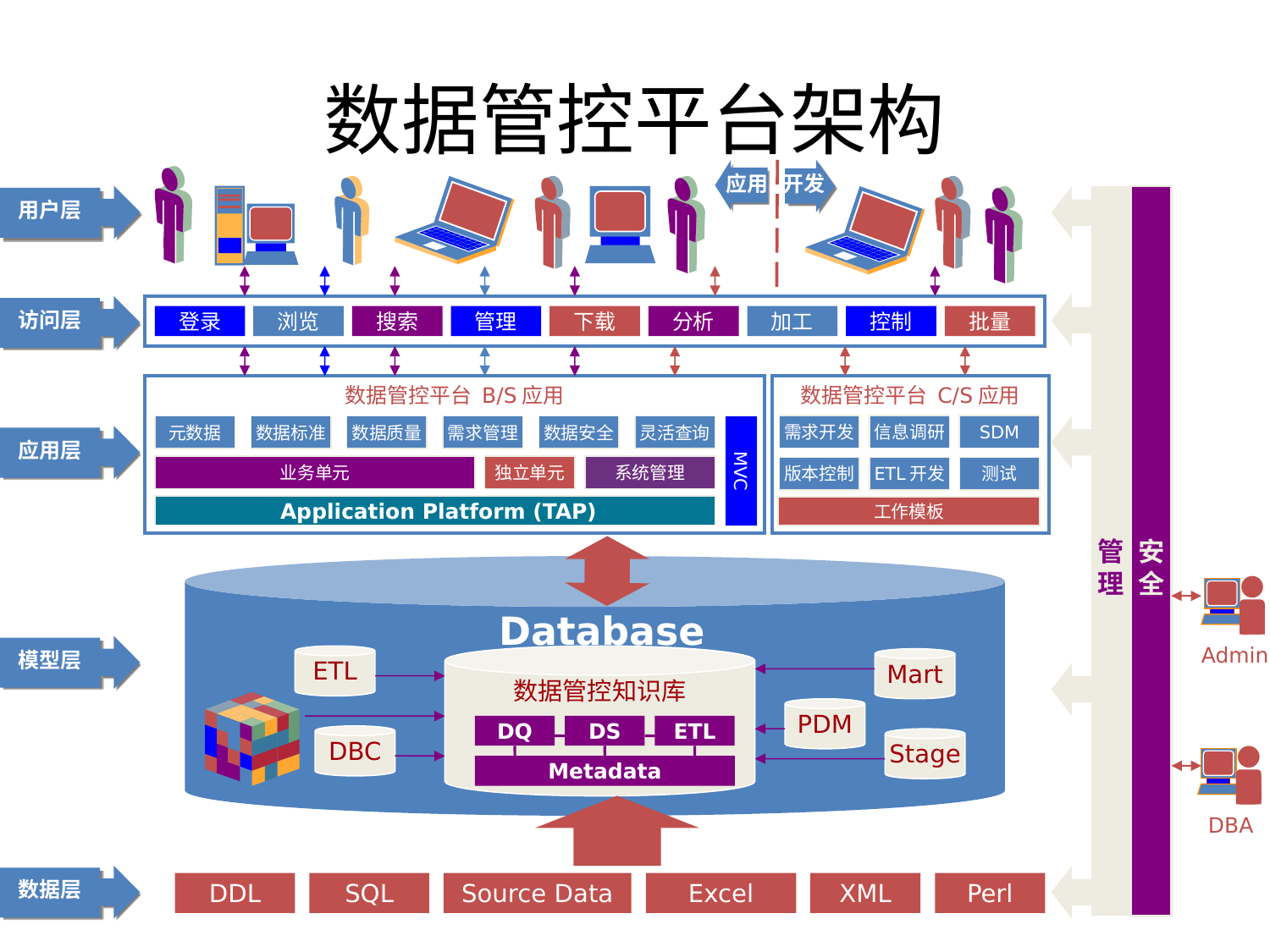

# 数据管控平台架构

应用
开发

用户层

管
理

安
全

访问层

登录
浏览
搜索
管理
下载
分析
加工
控制
批量

数据管控平台 B/S应用
数据管控平台 C/S应用
需求开发
信息调研
SDM
元数据
数据标准
数据质量
需求管理
数据安全
灵活查询

应用层

MVC
业务单元
独立单元
系统管理
版本控制
ETL开发
测试
 Application Platform (TAP)
工作模板

 Database

模型层

Admin
ETL
数据管控知识库
Mart

PDM
DQ
DS
ETL

DBC

Stage

Metadata

DBA
数据层

DDL
SQL
Source Data
Excel
XML
Perl